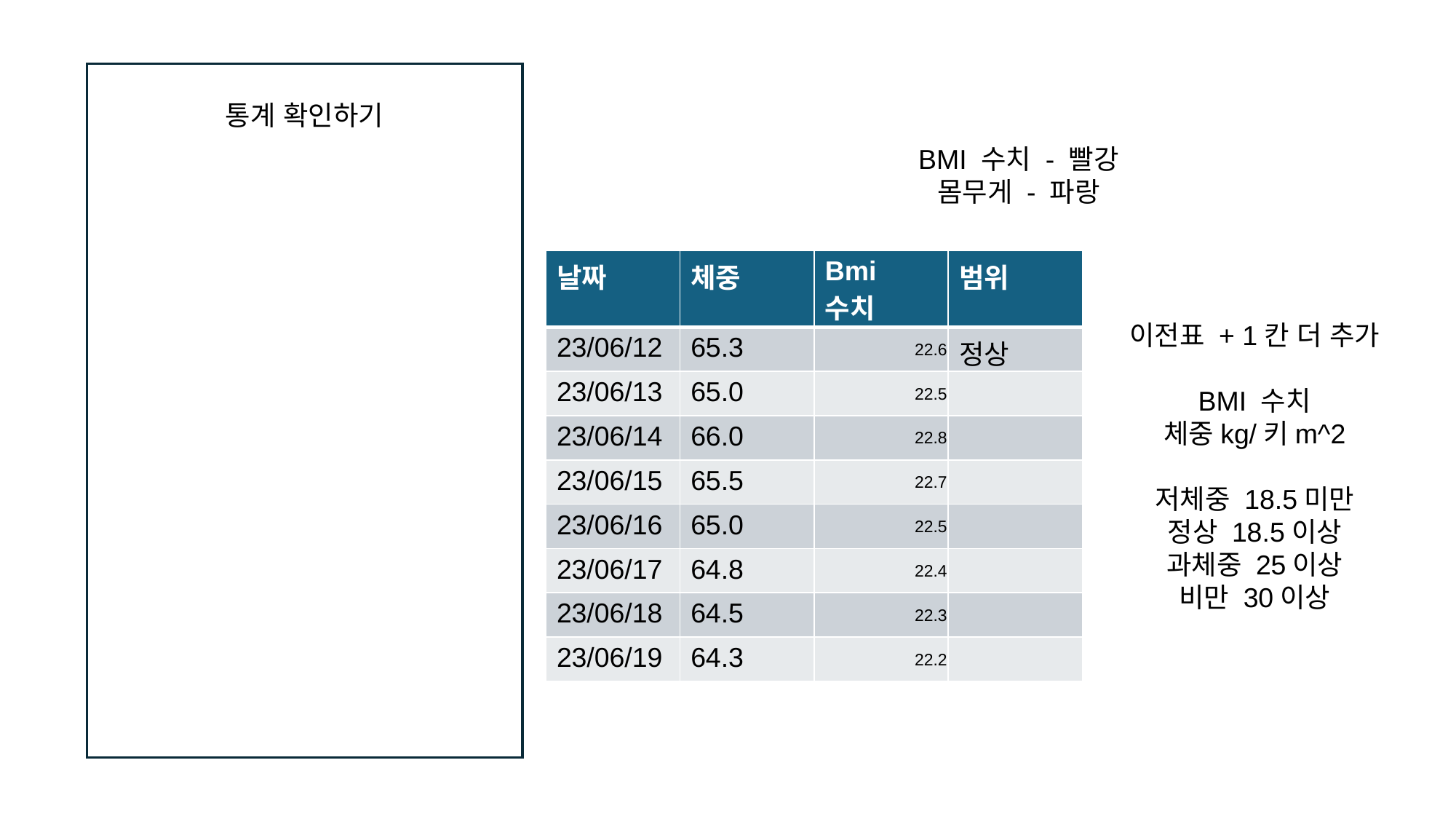

통계 확인하기
BMI 수치 - 빨강
몸무게 - 파랑
| 날짜 | 체중 | Bmi 수치 | 범위 |
| --- | --- | --- | --- |
| 23/06/12 | 65.3 | 22.6 | 정상 |
| 23/06/13 | 65.0 | 22.5 |  |
| 23/06/14 | 66.0 | 22.8 |  |
| 23/06/15 | 65.5 | 22.7 |  |
| 23/06/16 | 65.0 | 22.5 |  |
| 23/06/17 | 64.8 | 22.4 |  |
| 23/06/18 | 64.5 | 22.3 |  |
| 23/06/19 | 64.3 | 22.2 |  |
이전표 + 1칸 더 추가

BMI 수치
체중kg/키m^2

저체중 18.5미만
정상 18.5이상
과체중 25이상
비만 30이상